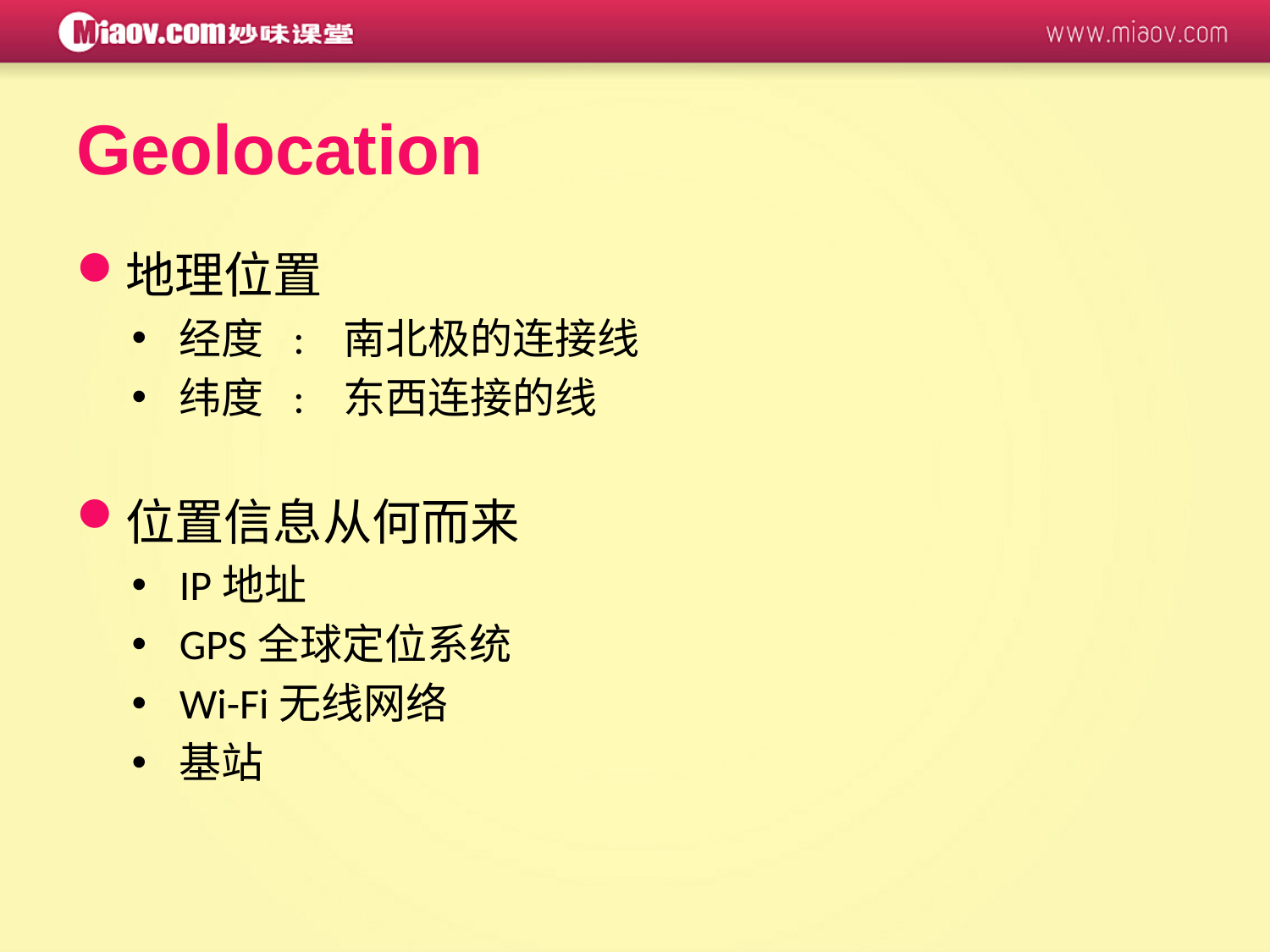

Geolocation
地理位置
经度  :   南北极的连接线
纬度  :   东西连接的线

位置信息从何而来
IP地址
GPS全球定位系统
Wi-Fi无线网络
基站